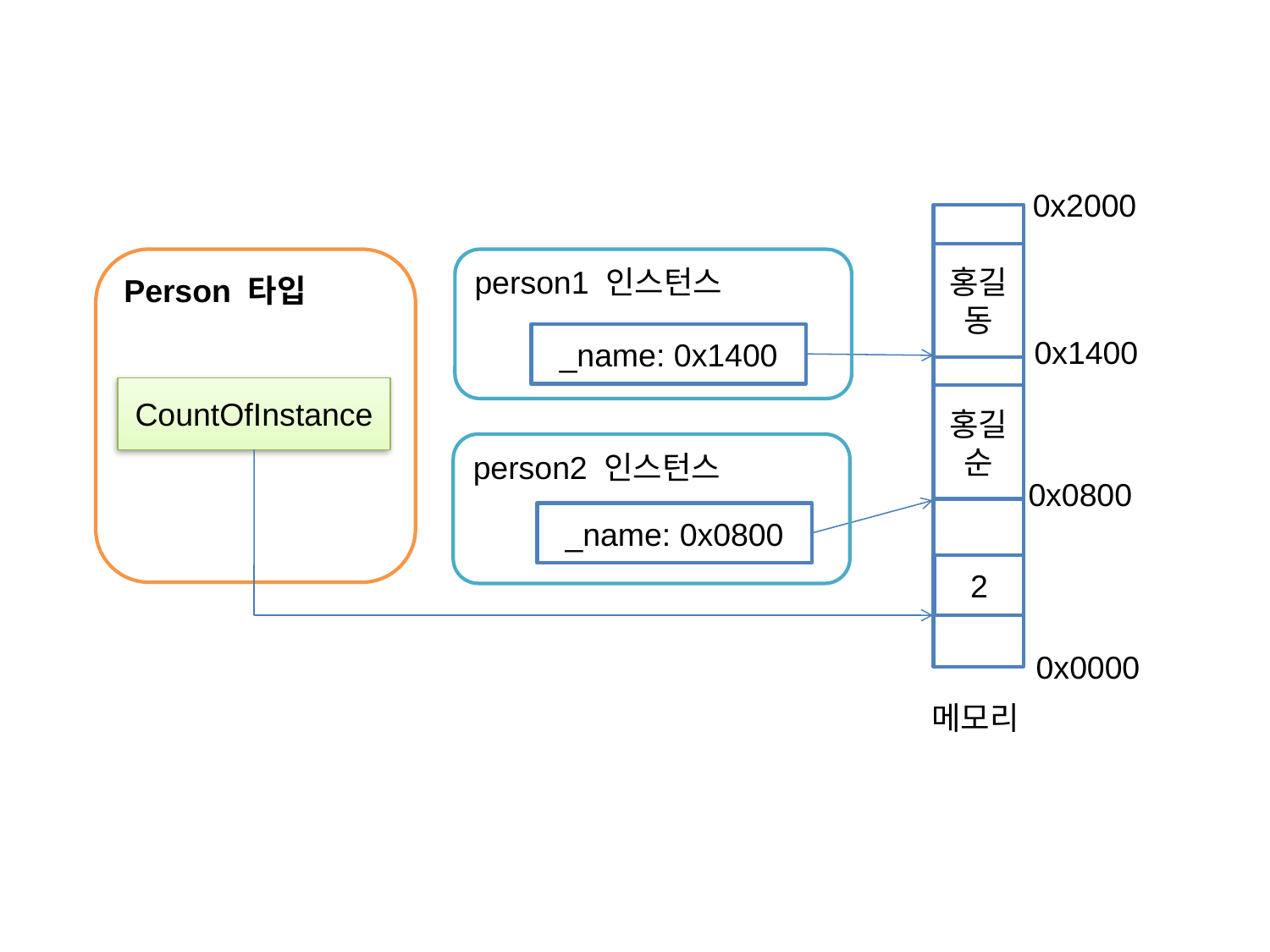

0x2000

홍길동
Person 타입
person1 인스턴스
_name: 0x1400
0x1400
CountOfInstance
홍길순
person2 인스턴스
0x0800
_name: 0x0800
2
0x0000
메모리